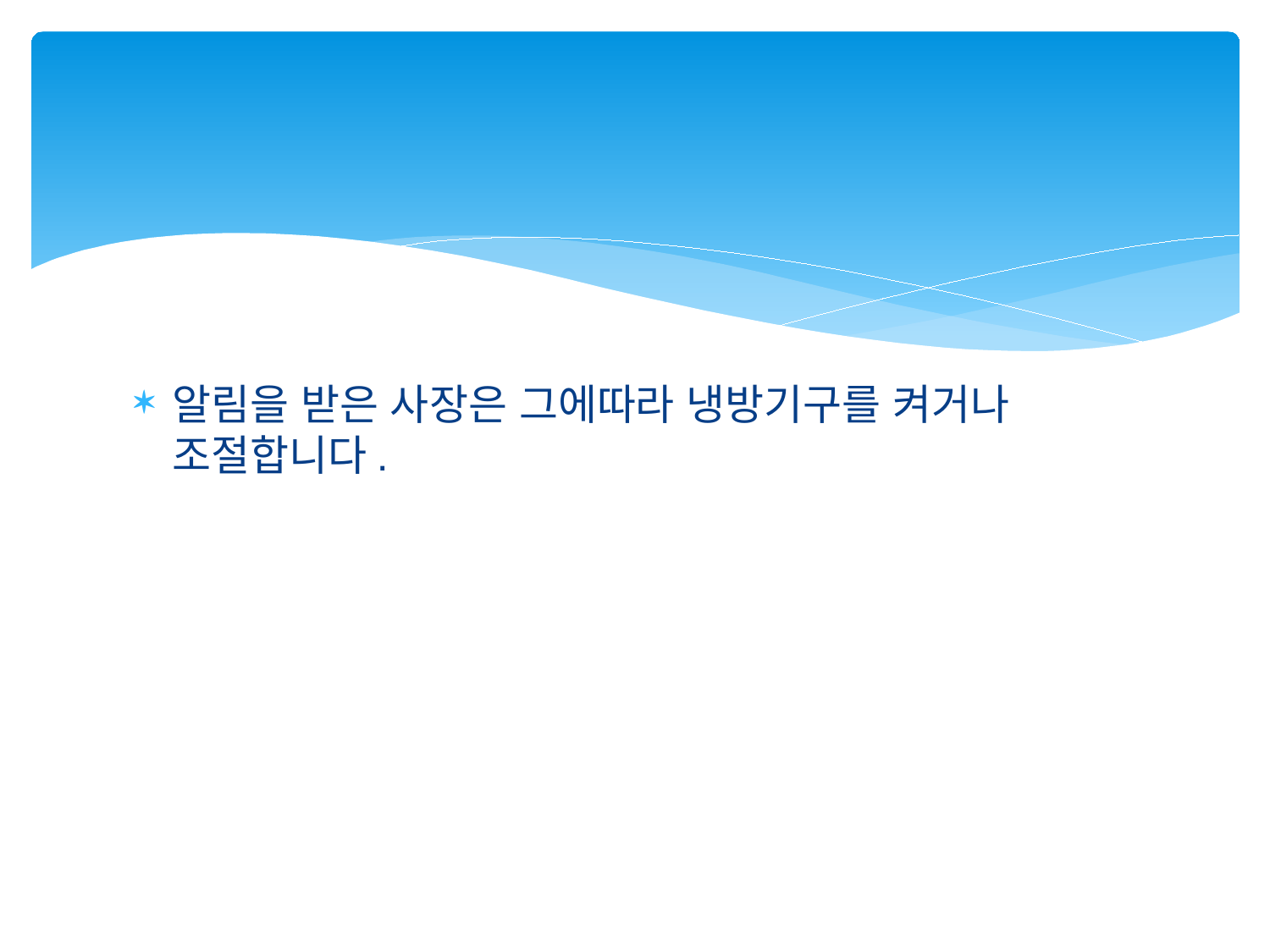

#
알림을 받은 사장은 그에따라 냉방기구를 켜거나 조절합니다.